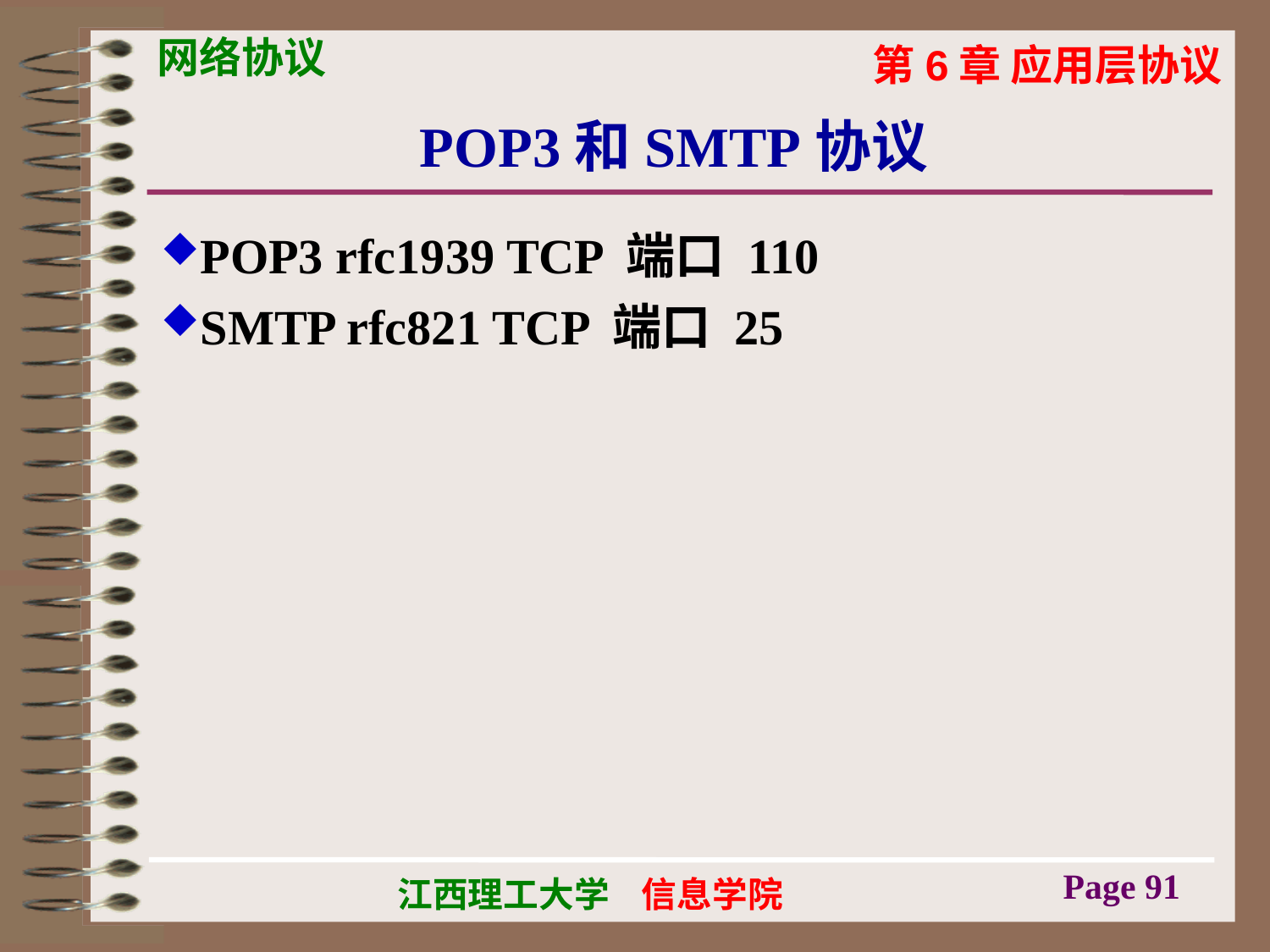

# POP3和SMTP协议
POP3 rfc1939 TCP 端口 110
SMTP rfc821 TCP 端口 25
Page 91